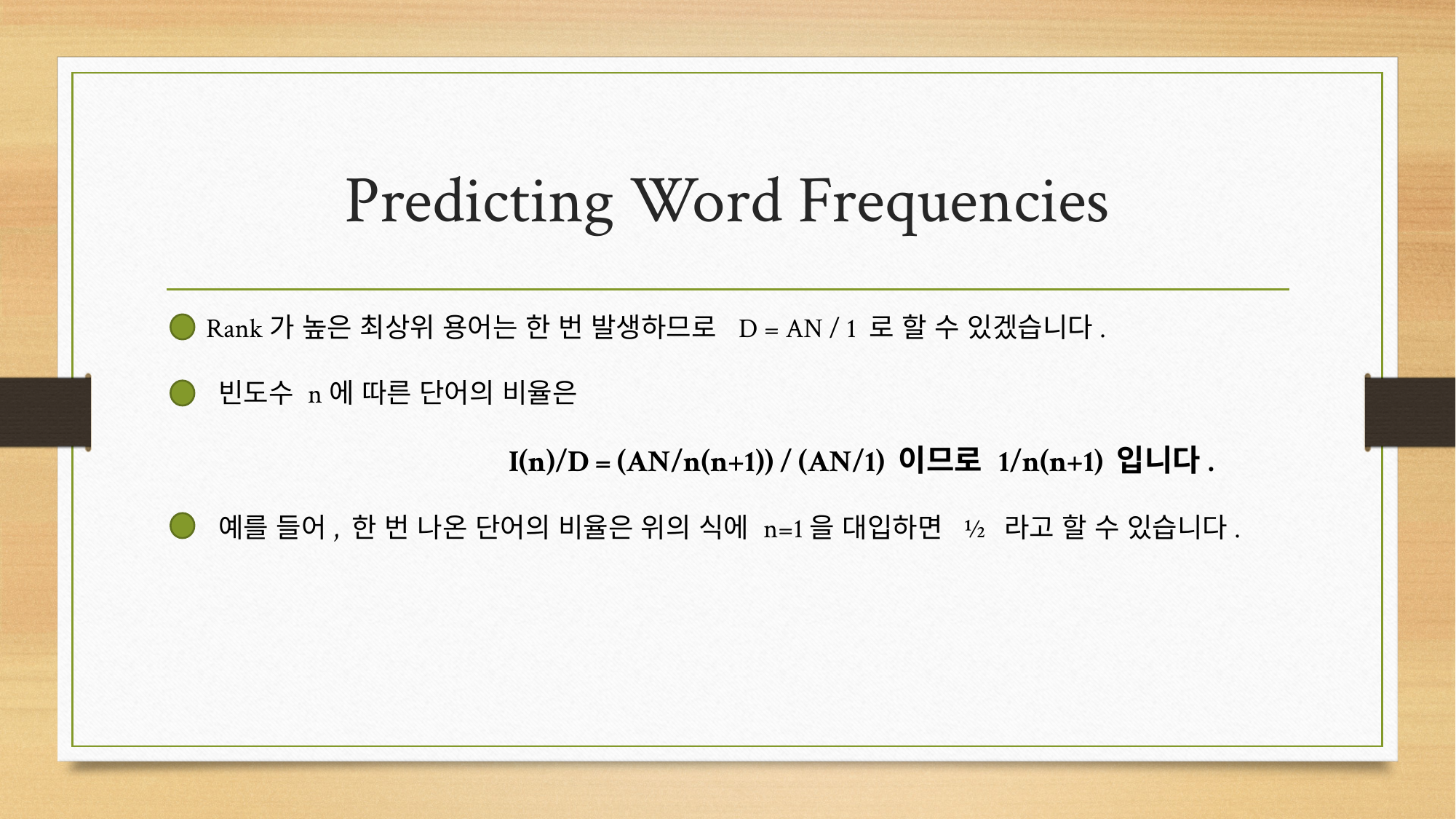

# Predicting Word Frequencies
    Rank가 높은 최상위 용어는 한 번 발생하므로  D = AN / 1 로 할 수 있겠습니다.

    빈도수 n에 따른 단어의 비율은

			I(n)/D = (AN/n(n+1)) / (AN/1) 이므로 1/n(n+1) 입니다.

    예를 들어, 한 번 나온 단어의 비율은 위의 식에 n=1을 대입하면  ½  라고 할 수 있습니다.